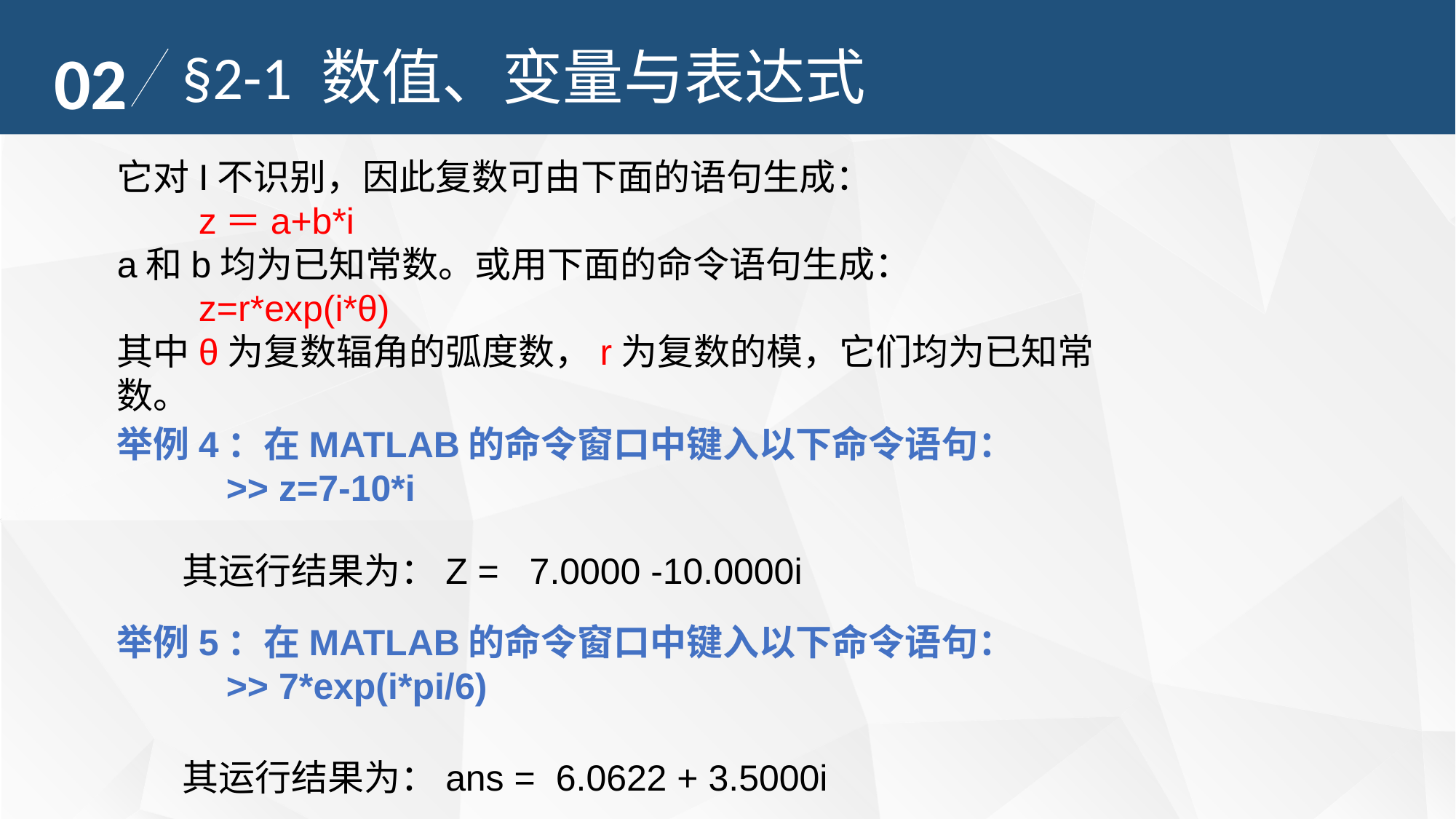

02
§2-1 数值、变量与表达式
它对I不识别，因此复数可由下面的语句生成：
        z＝a+b*i
a和b均为已知常数。或用下面的命令语句生成：
        z=r*exp(i*θ)
其中θ为复数辐角的弧度数，r为复数的模，它们均为已知常数。
举例4：在MATLAB的命令窗口中键入以下命令语句：
	>> z=7-10*i
  其运行结果为：Z =   7.0000 -10.0000i
举例5：在MATLAB的命令窗口中键入以下命令语句：
	>> 7*exp(i*pi/6)
  其运行结果为：ans =  6.0622 + 3.5000i